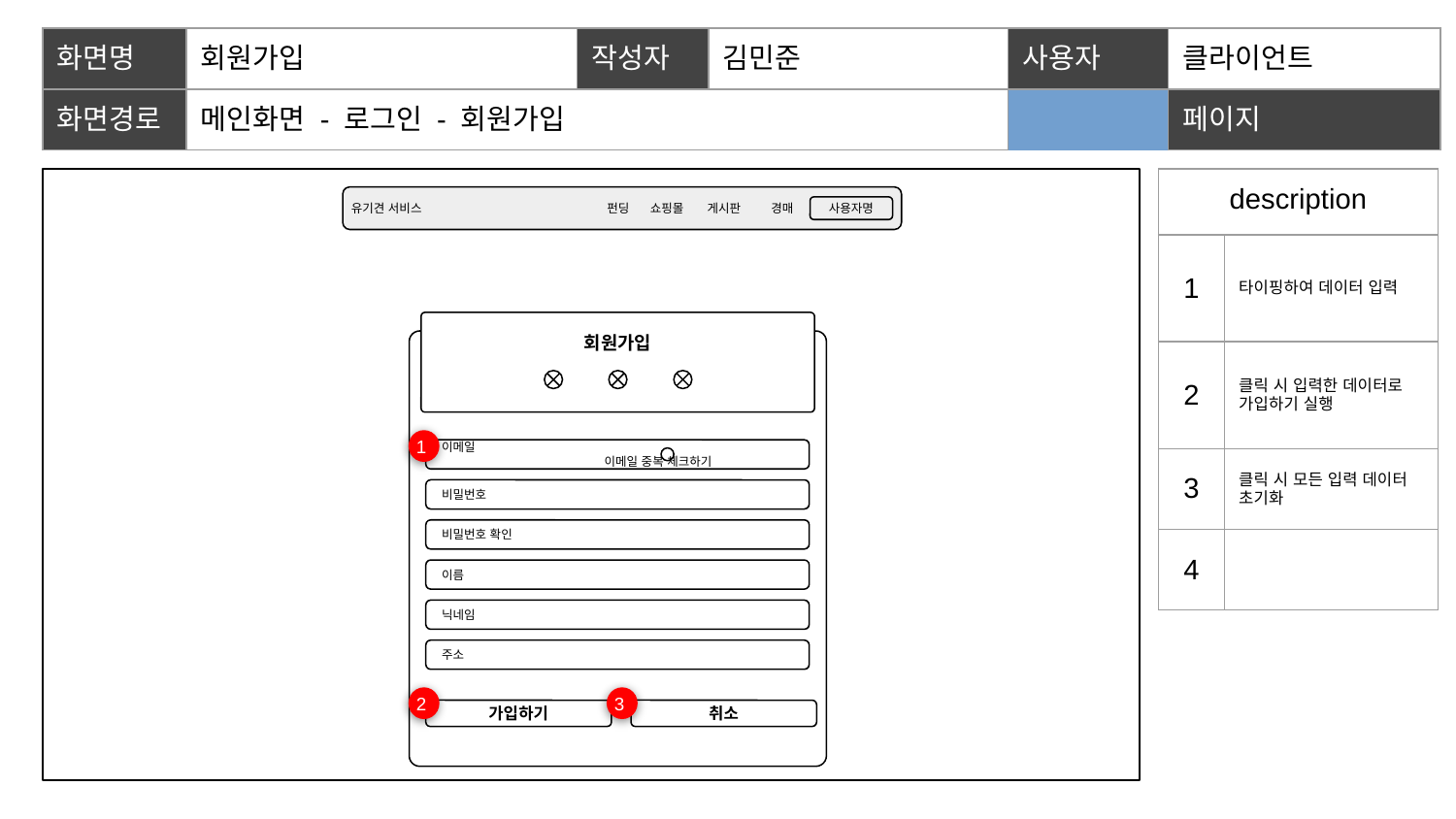

| 화면명 | 회원가입 | 작성자 | 김민준 |  | 사용자 | 클라이언트 |
| --- | --- | --- | --- | --- | --- | --- |
| 화면경로 | 메인화면 - 로그인 - 회원가입 |  |  |  | 페이지 | 3 |

| description |  |
| --- | --- |
| 1 | 타이핑하여 데이터 입력 |
| 2 | 클릭 시 입력한 데이터로 가입하기 실행 |
| 3 | 클릭 시 모든 입력 데이터 초기화 |
| 4 |  |

유기견 서비스
펀딩
쇼핑몰
게시판
경매
사용자명

회원가입

1
이메일			     이메일 중복 체크하기

비밀번호
비밀번호 확인
이름
닉네임
주소
2
3
가입하기
취소